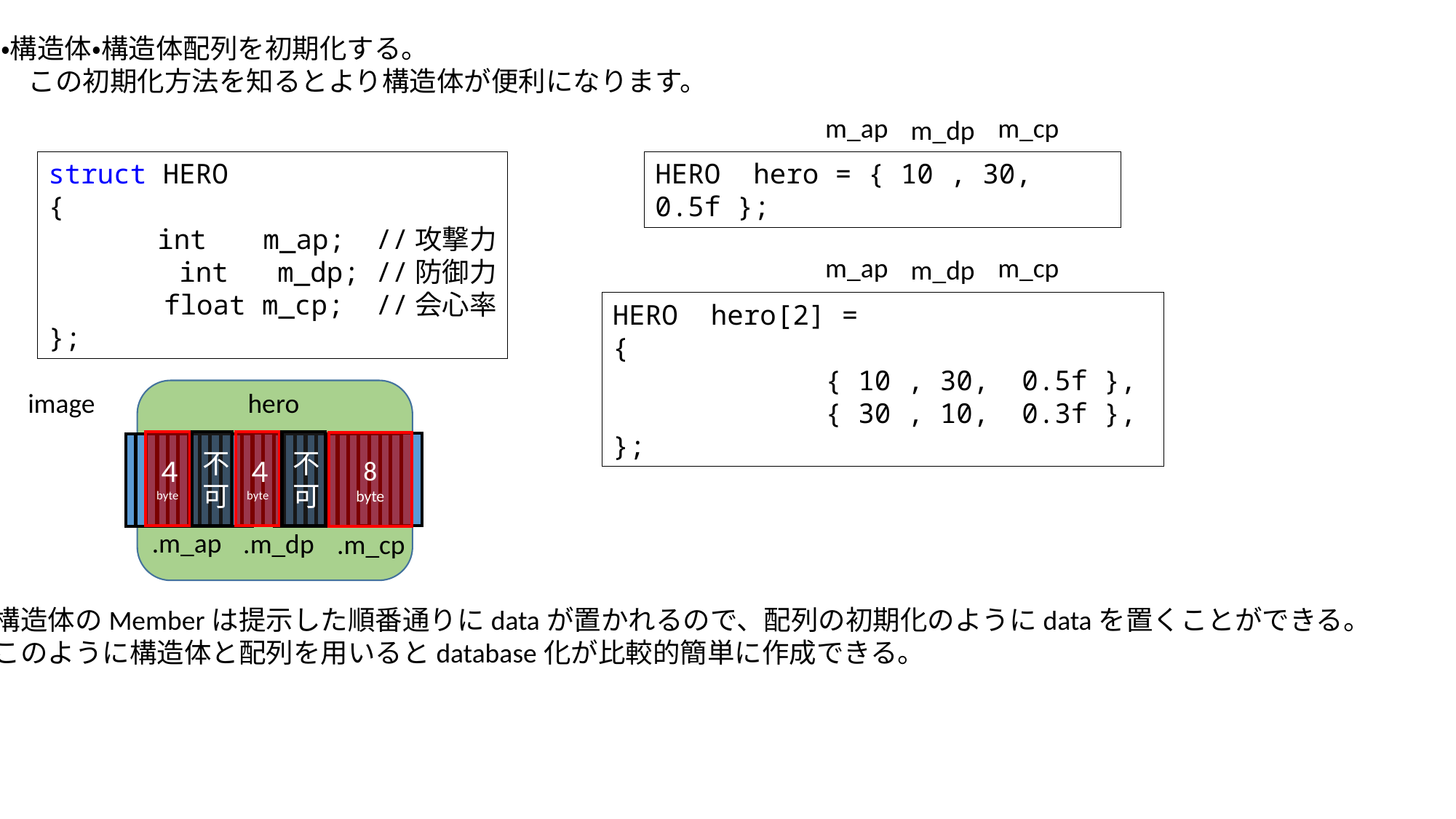

・構造体・構造体配列を初期化する。
　この初期化方法を知るとより構造体が便利になります。
m_ap
m_cp
m_dp
struct HERO
{
	int 　m_ap;	//攻撃力
        int   m_dp;	//防御力
　　　　float m_cp;	//会心率
};
HERO  hero = { 10 , 30,  0.5f };
m_ap
m_cp
m_dp
HERO  hero[2] =
{
             { 10 , 30,  0.5f },
             { 30 , 10,  0.3f },
};
image

hero
４
byte
不可
４
byte
不可
8
byte

.m_ap
.m_dp
.m_cp
構造体のMemberは提示した順番通りにdataが置かれるので、配列の初期化のようにdataを置くことができる。
このように構造体と配列を用いるとdatabase化が比較的簡単に作成できる。